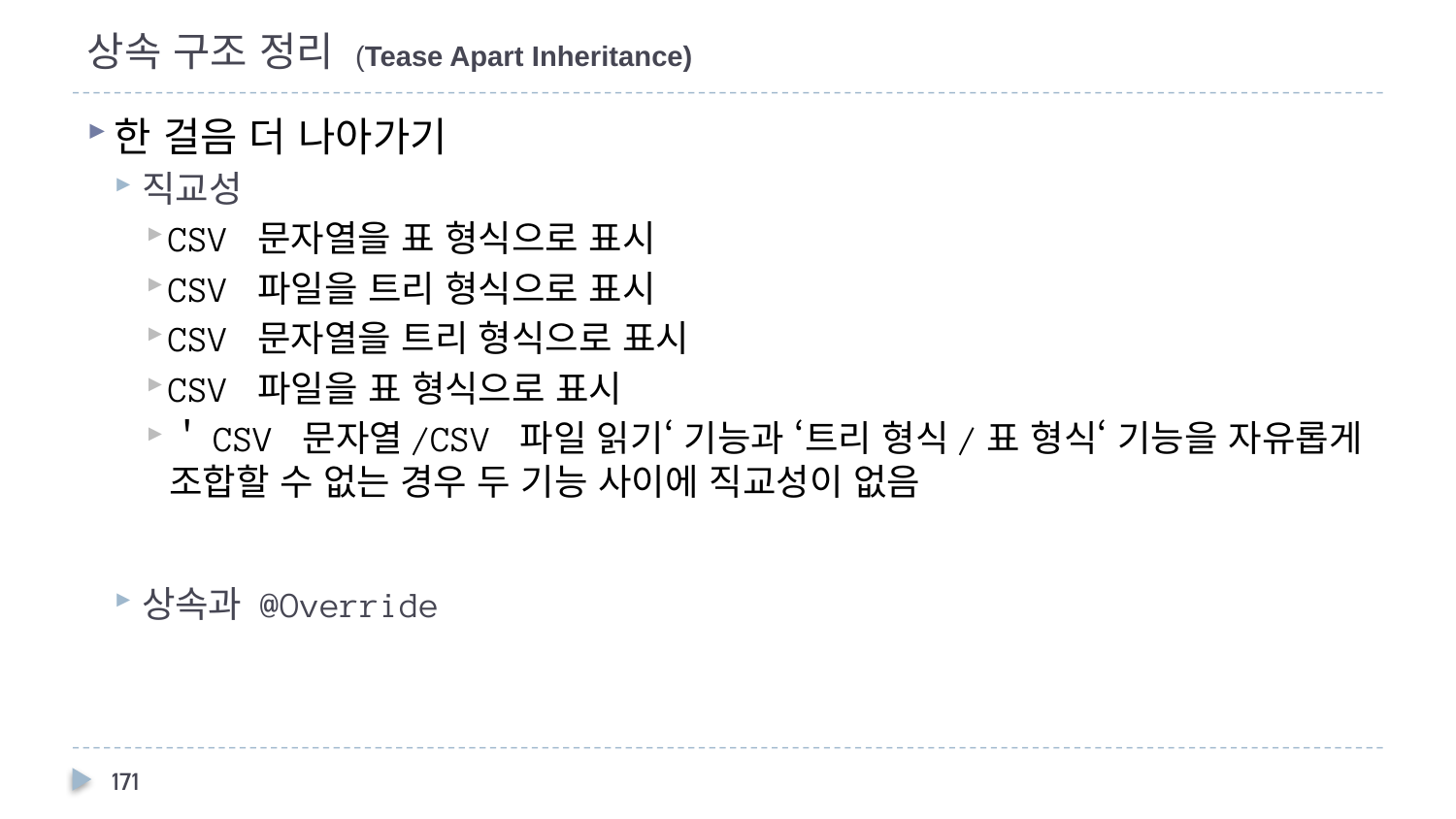

# 상속 구조 정리 (Tease Apart Inheritance)
한 걸음 더 나아가기
직교성
CSV 문자열을 표 형식으로 표시
CSV 파일을 트리 형식으로 표시
CSV 문자열을 트리 형식으로 표시
CSV 파일을 표 형식으로 표시
＇CSV 문자열/CSV 파일 읽기‘ 기능과 ‘트리 형식/표 형식‘ 기능을 자유롭게 조합할 수 없는 경우 두 기능 사이에 직교성이 없음

상속과 @Override
171